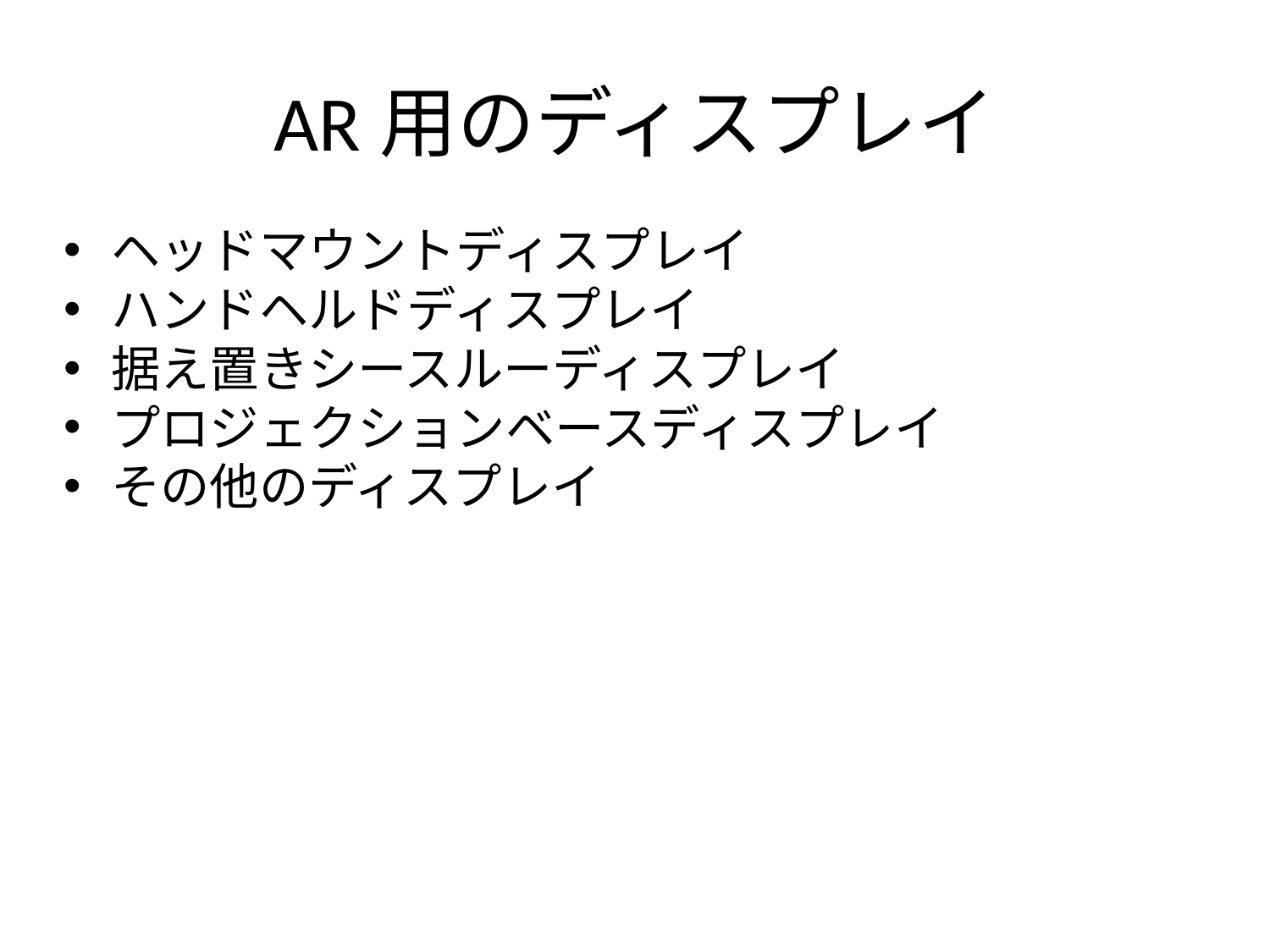

# AR用のディスプレイ
ヘッドマウントディスプレイ
ハンドヘルドディスプレイ
据え置きシースルーディスプレイ
プロジェクションベースディスプレイ
その他のディスプレイ